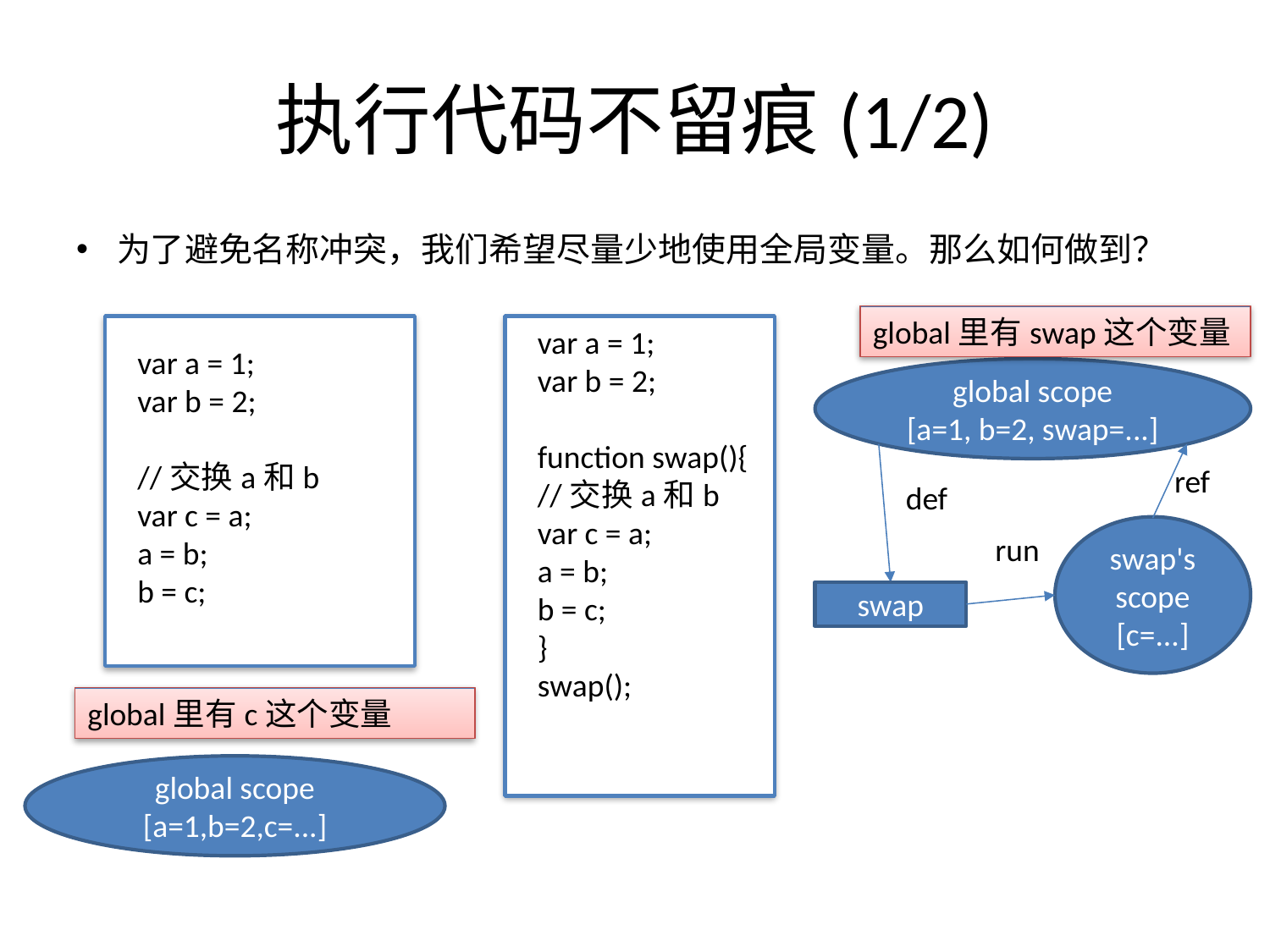

# 执行代码不留痕(1/2)
为了避免名称冲突，我们希望尽量少地使用全局变量。那么如何做到？
global里有swap这个变量

var a = 1;
var b = 2;

function swap(){
//交换a和b
var c = a;
a = b;
b = c;
}
swap();
var a = 1;
var b = 2;

//交换a和b
var c = a;
a = b;
b = c;
global scope
[a=1, b=2, swap=...]
ref
def
swap's
scope
[c=...]
run
swap
global里有c这个变量
global scope
[a=1,b=2,c=...]